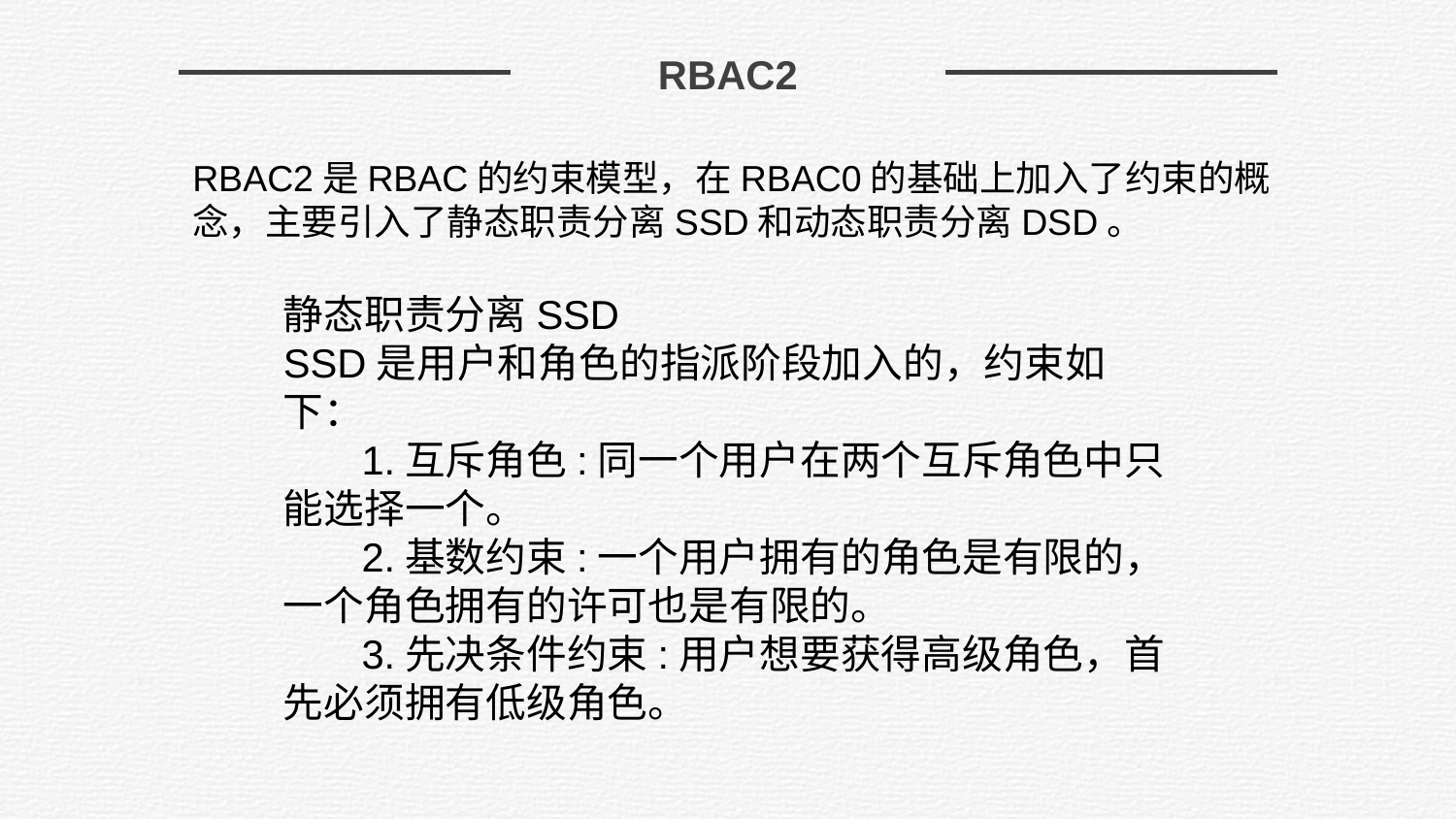

RBAC2
RBAC2是RBAC的约束模型，在RBAC0的基础上加入了约束的概念，主要引入了静态职责分离SSD和动态职责分离DSD。
静态职责分离SSD
SSD是用户和角色的指派阶段加入的，约束如下：
       1.互斥角色:同一个用户在两个互斥角色中只能选择一个。
       2.基数约束:一个用户拥有的角色是有限的，一个角色拥有的许可也是有限的。
       3.先决条件约束:用户想要获得高级角色，首先必须拥有低级角色。